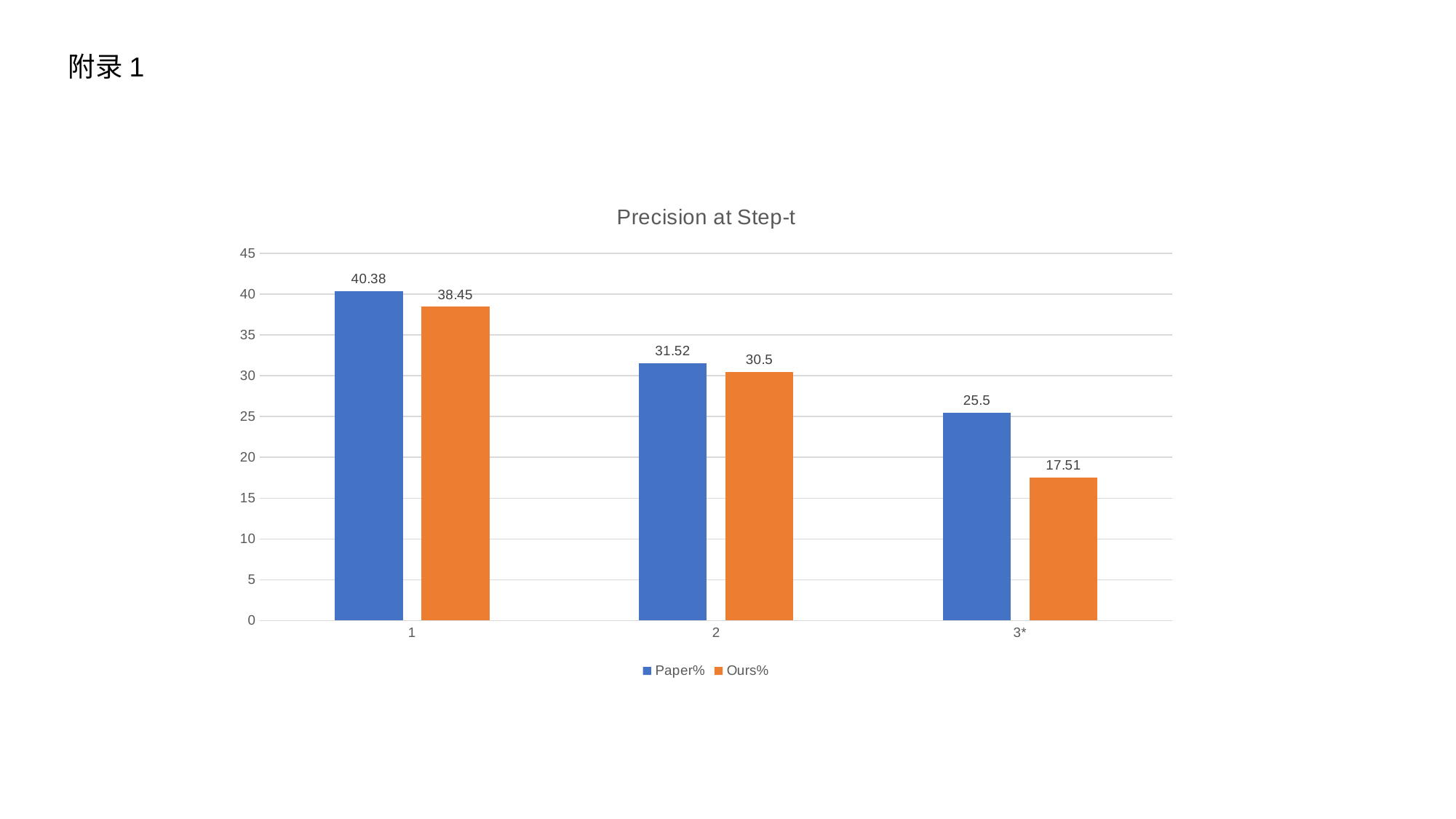

# 附录1

### Chart: Precision at Step-t

| Category | Paper% | Ours% |
|---|---|---|
| 1 | 40.38 | 38.45 |
| 2 | 31.52 | 30.5 |
| 3* | 25.5 | 17.51 |